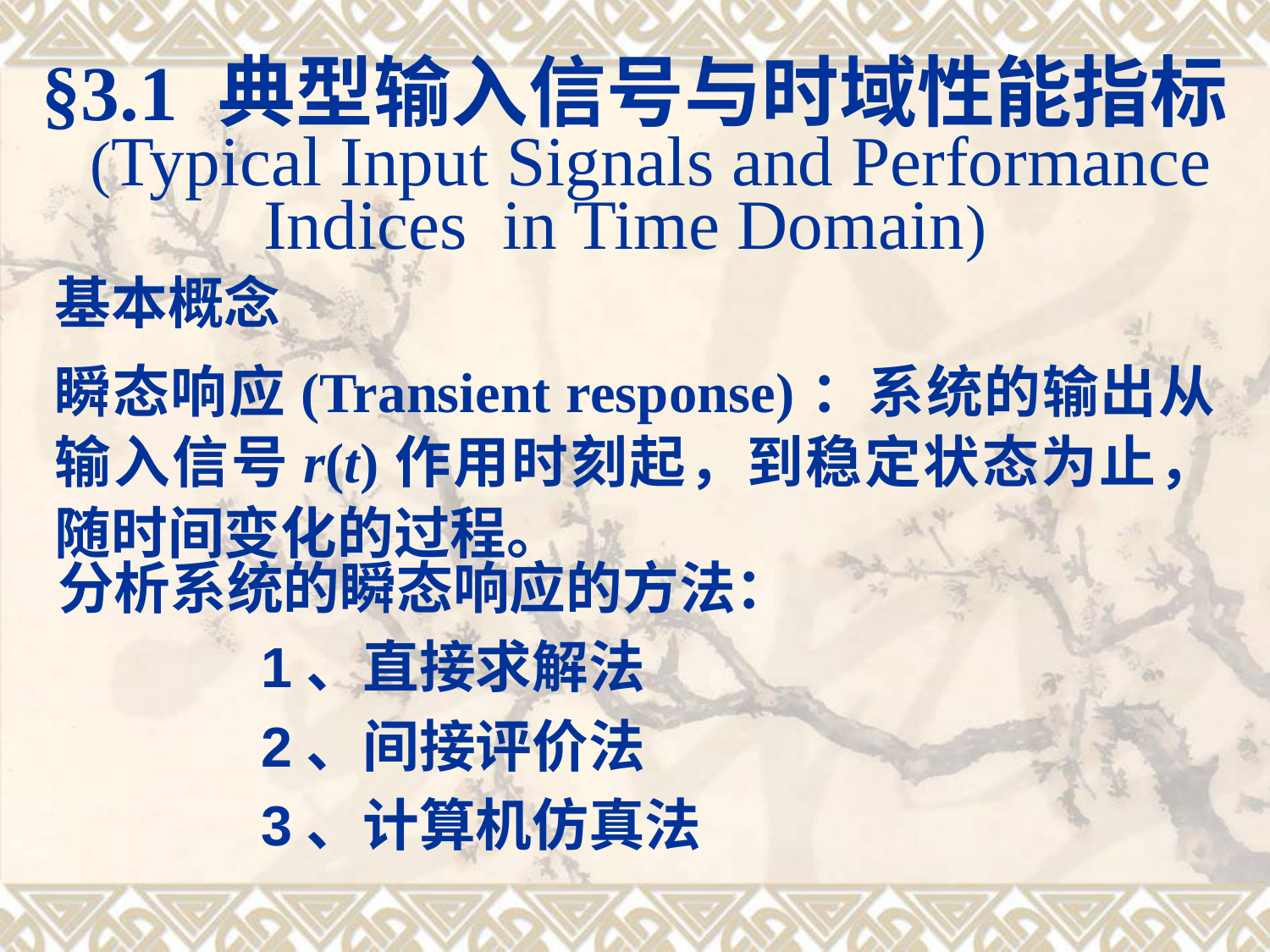

§3.1 典型输入信号与时域性能指标
 (Typical Input Signals and Performance Indices  in Time Domain)

基本概念
瞬态响应(Transient response)：系统的输出从输入信号r(t)作用时刻起，到稳定状态为止，随时间变化的过程。
分析系统的瞬态响应的方法：
             1、直接求解法
             2、间接评价法
             3、计算机仿真法
2